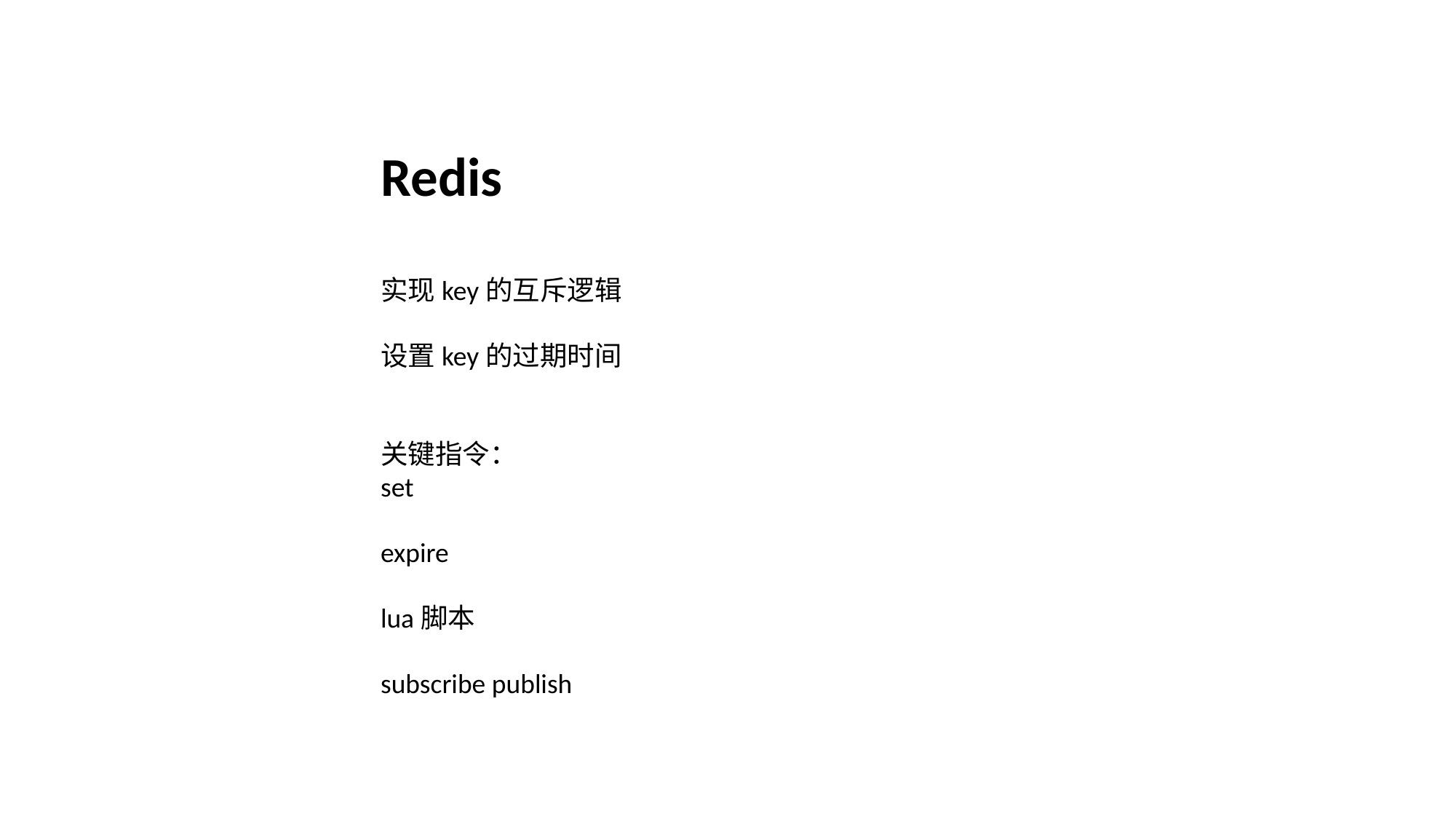

Redis

实现key的互斥逻辑

设置key的过期时间

关键指令：
set

expire

lua脚本

subscribe publish